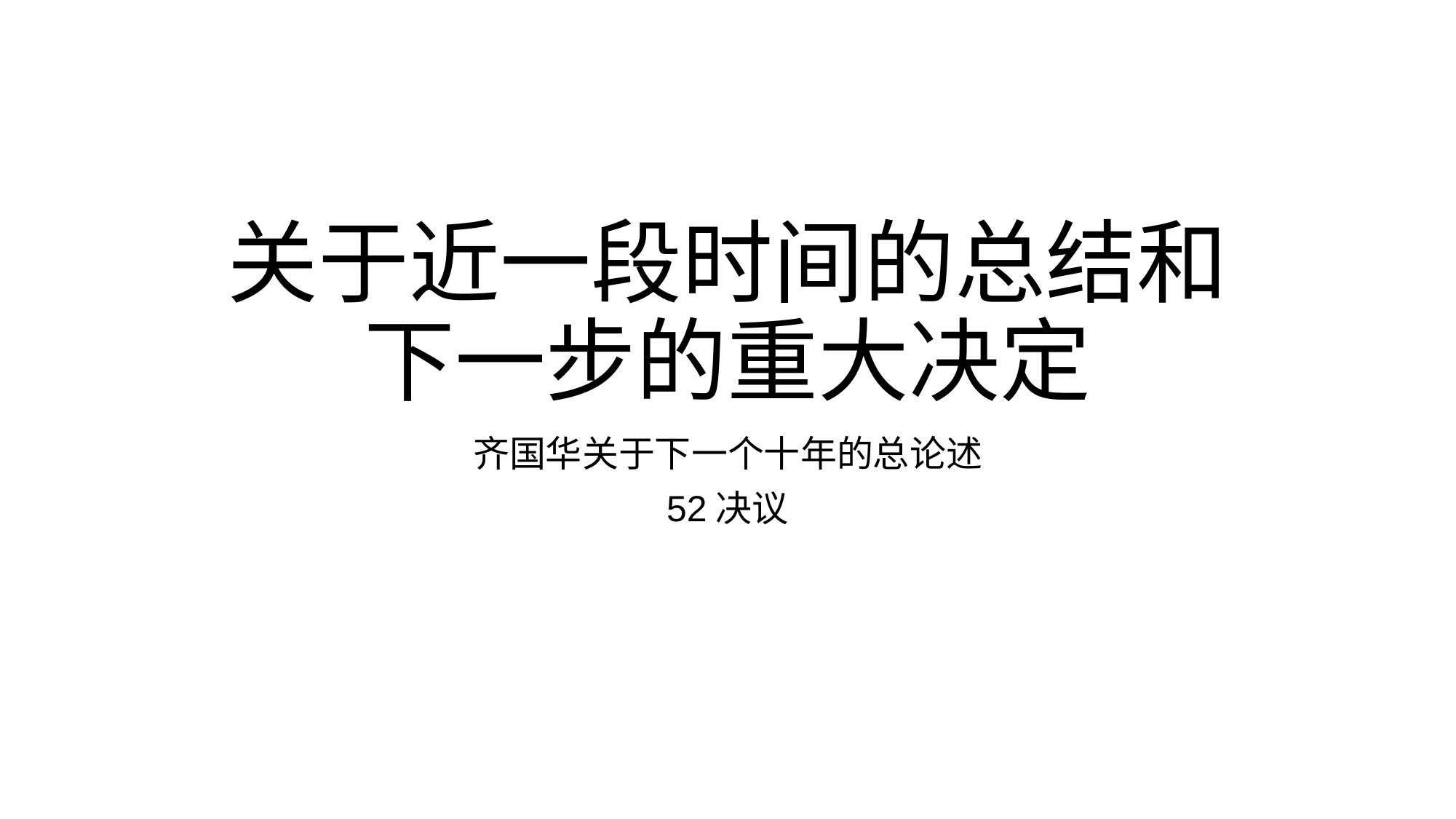

# 关于近一段时间的总结和下一步的重大决定
齐国华关于下一个十年的总论述
52决议